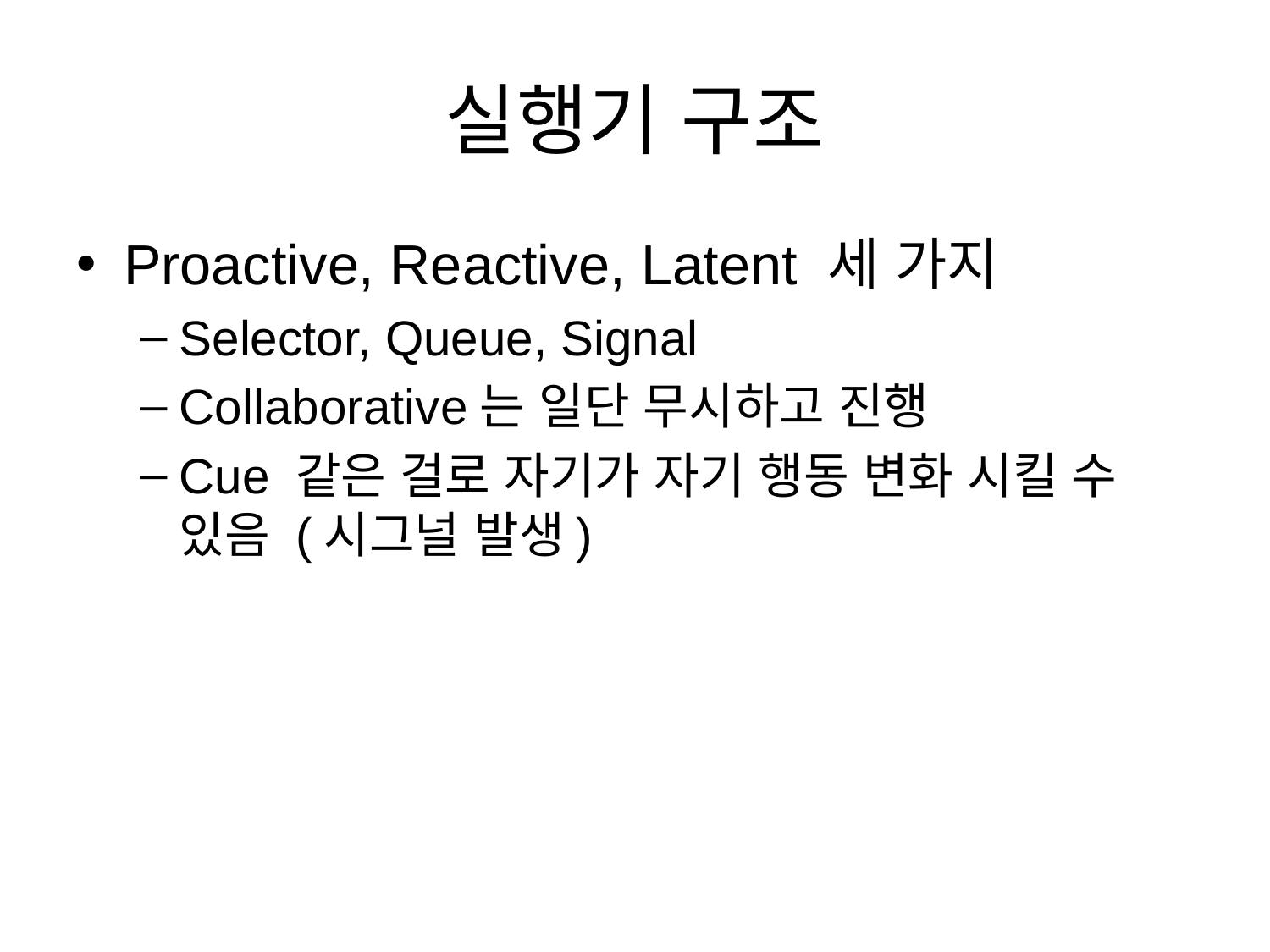

# 실행기 구조
Proactive, Reactive, Latent 세 가지
Selector, Queue, Signal
Collaborative는 일단 무시하고 진행
Cue 같은 걸로 자기가 자기 행동 변화 시킬 수 있음 (시그널 발생)